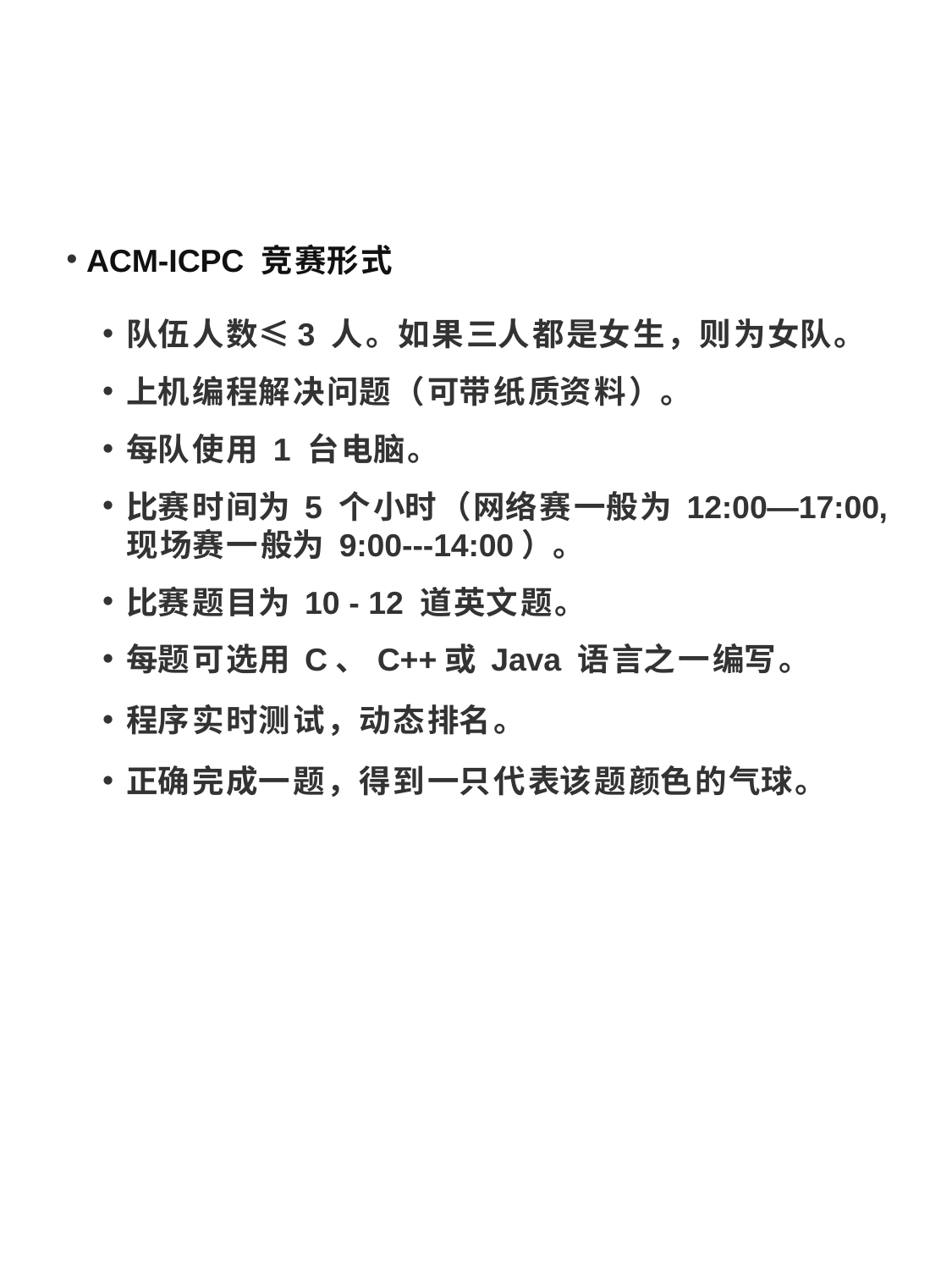

#
 ACM-ICPC 竞赛形式
队伍人数≤3 人。如果三人都是女生，则为女队。
上机编程解决问题（可带纸质资料）。
每队使用 1 台电脑。
比赛时间为 5 个小时（网络赛一般为 12:00—17:00,现场赛一般为 9:00---14:00）。
比赛题目为 10 - 12 道英文题。
每题可选用 C、C++或 Java 语言之一编写。
程序实时测试，动态排名。
正确完成一题，得到一只代表该题颜色的气球。